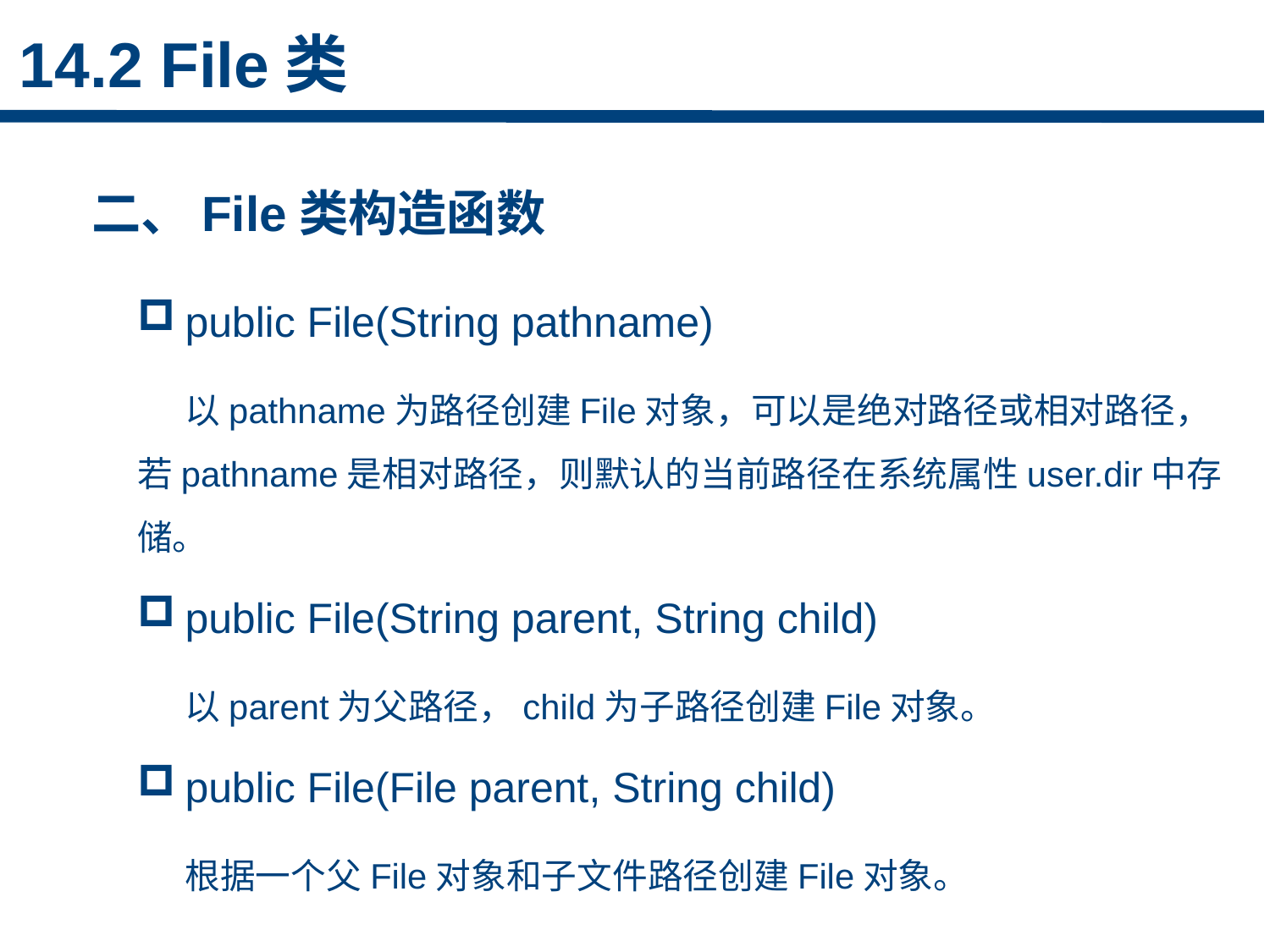

14.2 File类
二、File类构造函数
点击添加文本
public File(String pathname)
     以pathname为路径创建File对象，可以是绝对路径或相对路径，若pathname是相对路径，则默认的当前路径在系统属性user.dir中存储。
public File(String parent, String child)
     以parent为父路径，child为子路径创建File对象。
public File(File parent, String child)
     根据一个父File对象和子文件路径创建File对象。
点击添加文本
点击添加文本
点击添加文本